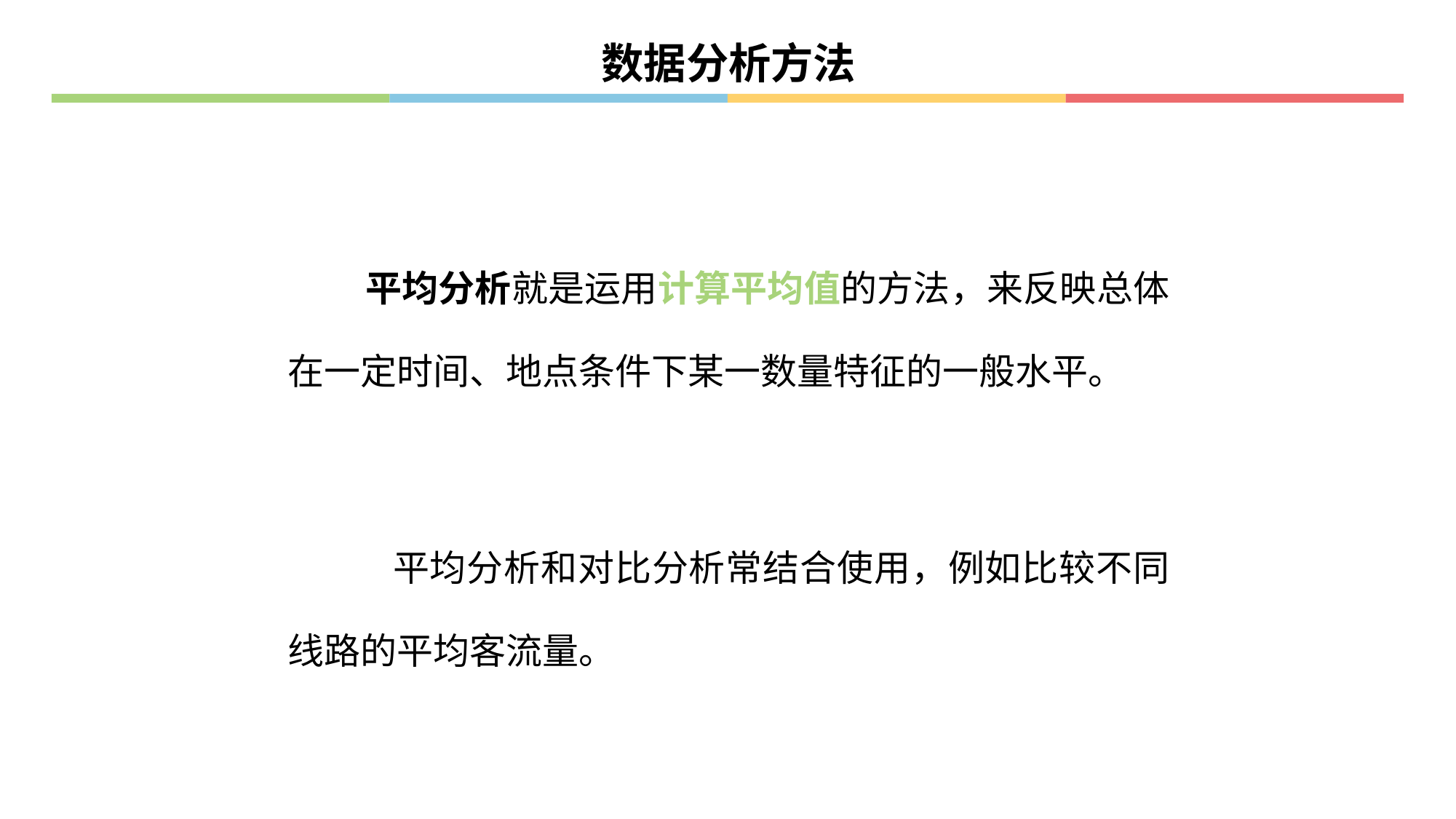

数据分析方法
 平均分析就是运用计算平均值的方法，来反映总体在一定时间、地点条件下某一数量特征的一般水平。

    平均分析和对比分析常结合使用，例如比较不同线路的平均客流量。